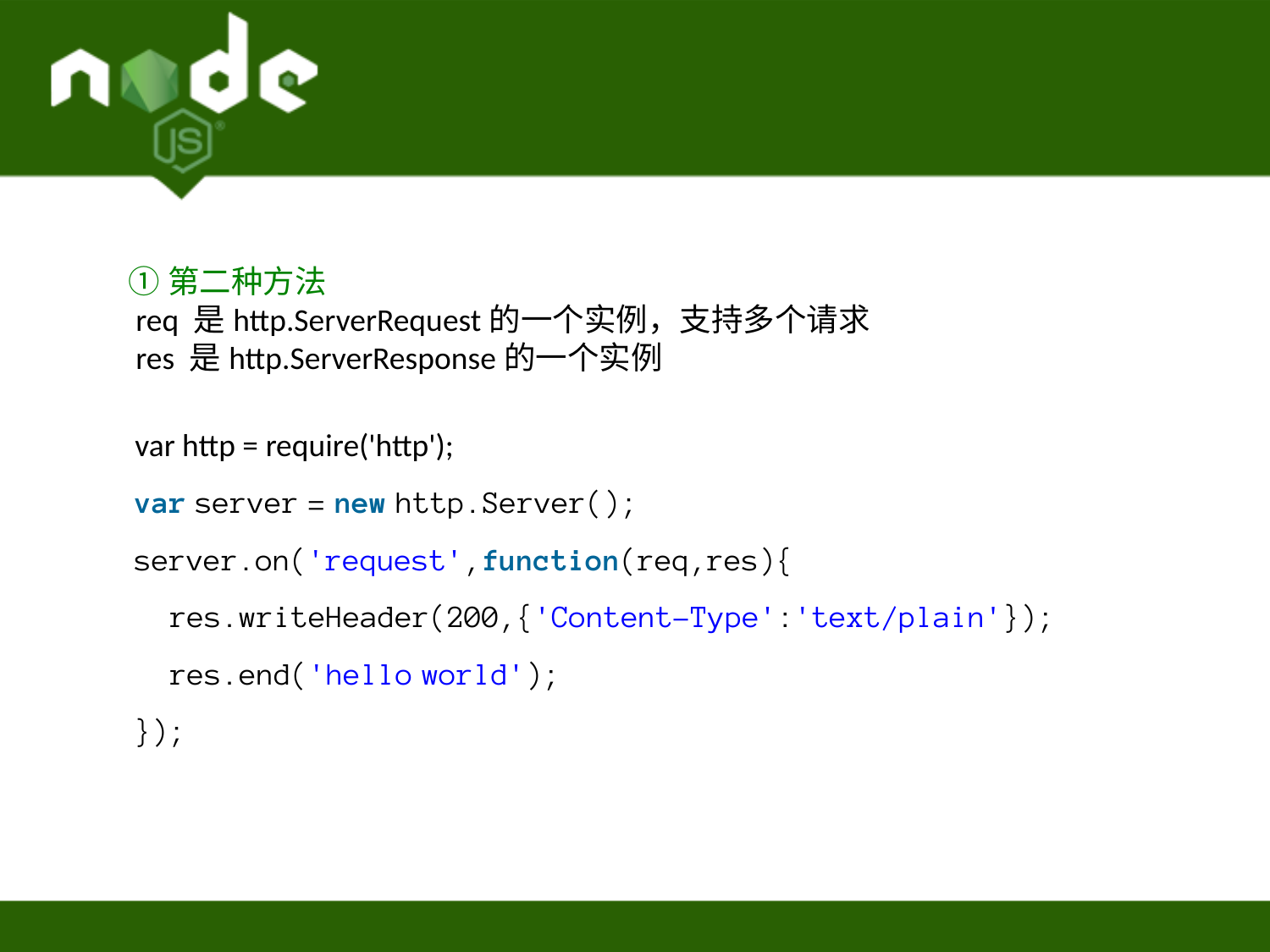

①第二种方法
 req 是http.ServerRequest的一个实例，支持多个请求
 res 是http.ServerResponse的一个实例
var http = require('http');
var server = new http.Server();
server.on('request',function(req,res){
    res.writeHeader(200,{'Content-Type':'text/plain'});
    res.end('hello world');
});